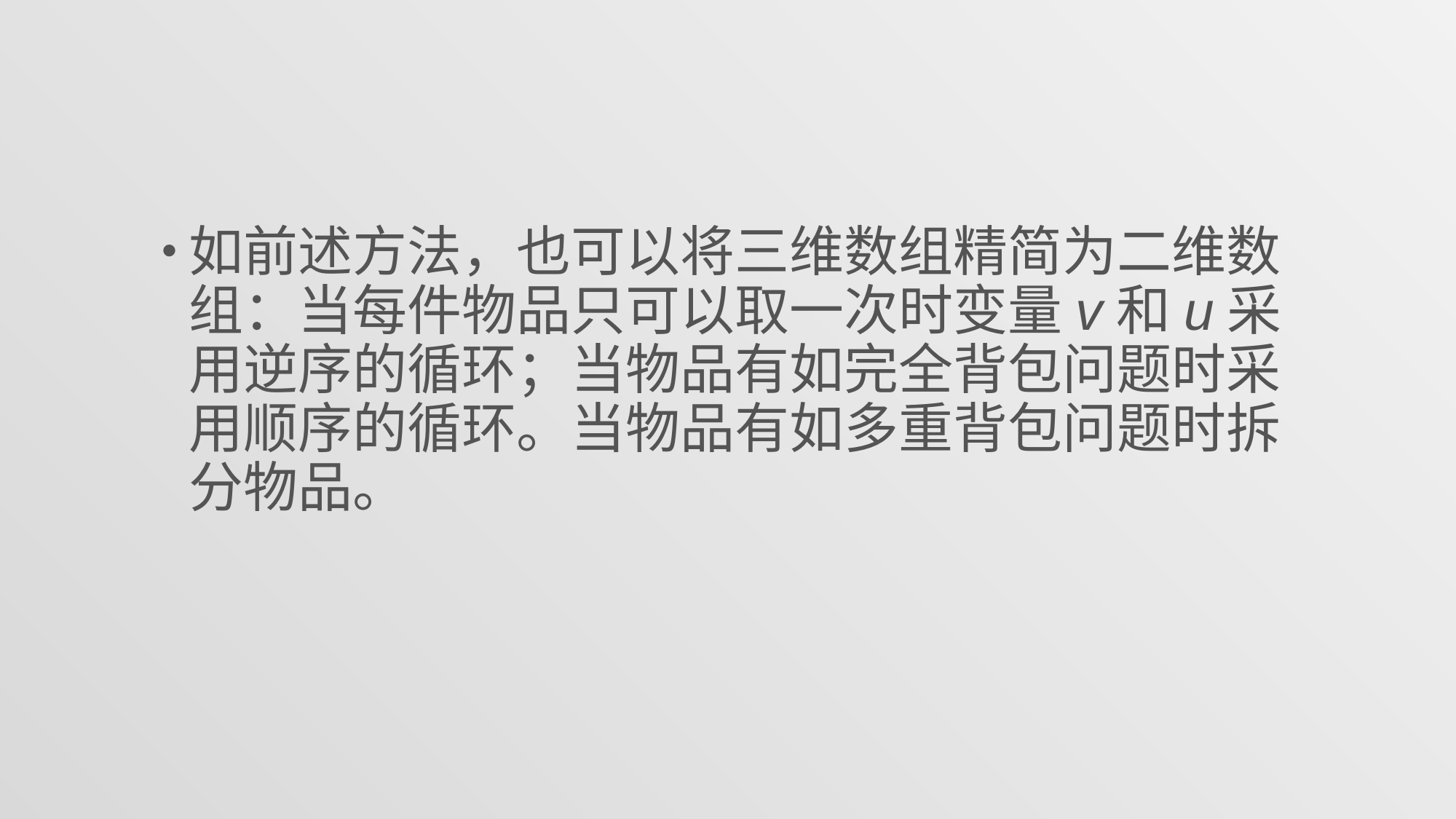

#
如前述方法，也可以将三维数组精简为二维数组：当每件物品只可以取一次时变量v和u采用逆序的循环；当物品有如完全背包问题时采用顺序的循环。当物品有如多重背包问题时拆分物品。